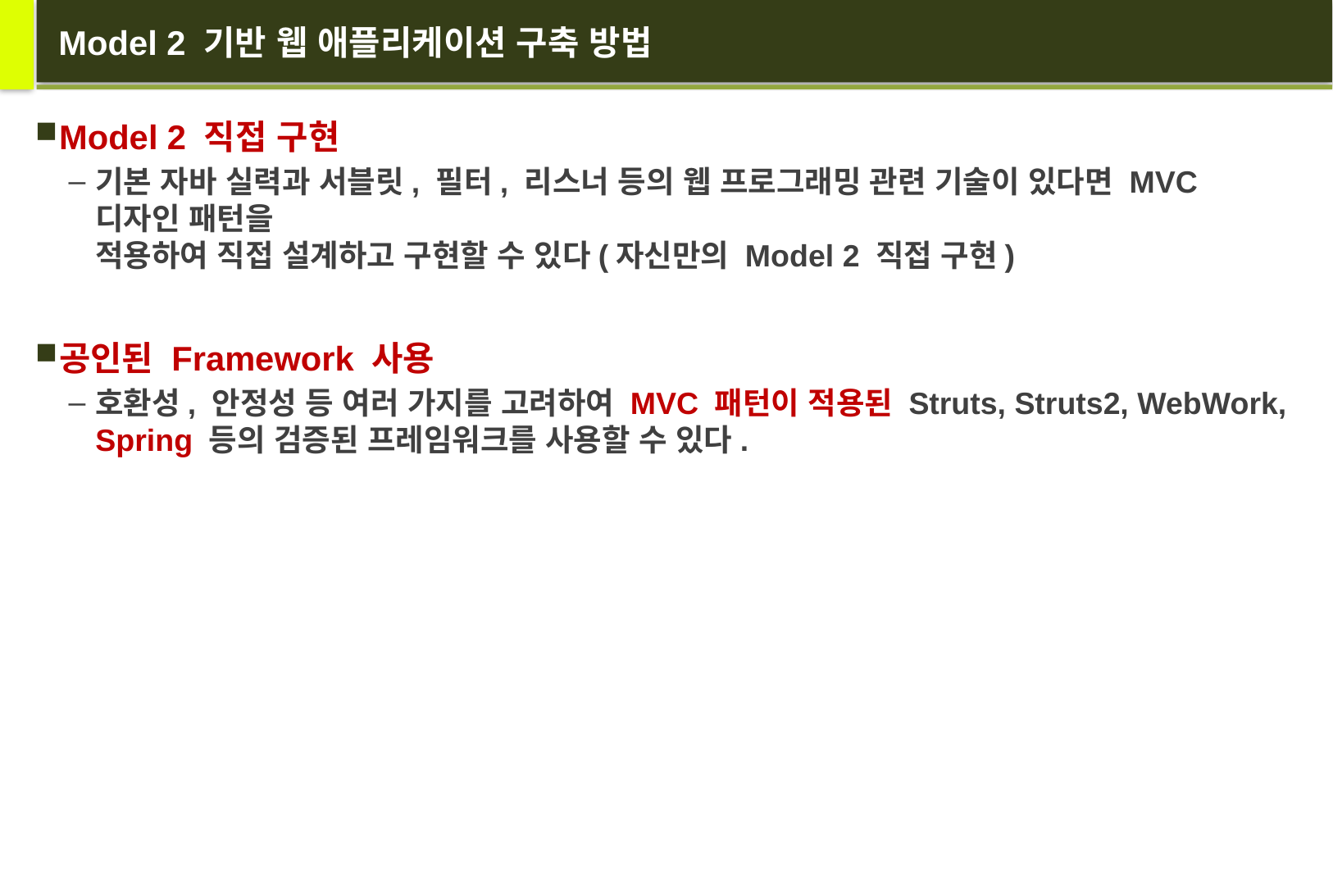

# Model 2 기반 웹 애플리케이션 구축 방법
Model 2 직접 구현
기본 자바 실력과 서블릿, 필터, 리스너 등의 웹 프로그래밍 관련 기술이 있다면 MVC 디자인 패턴을
적용하여 직접 설계하고 구현할 수 있다(자신만의 Model 2 직접 구현)

공인된 Framework 사용
호환성, 안정성 등 여러 가지를 고려하여 MVC 패턴이 적용된 Struts, Struts2, WebWork, Spring 등의 검증된 프레임워크를 사용할 수 있다.